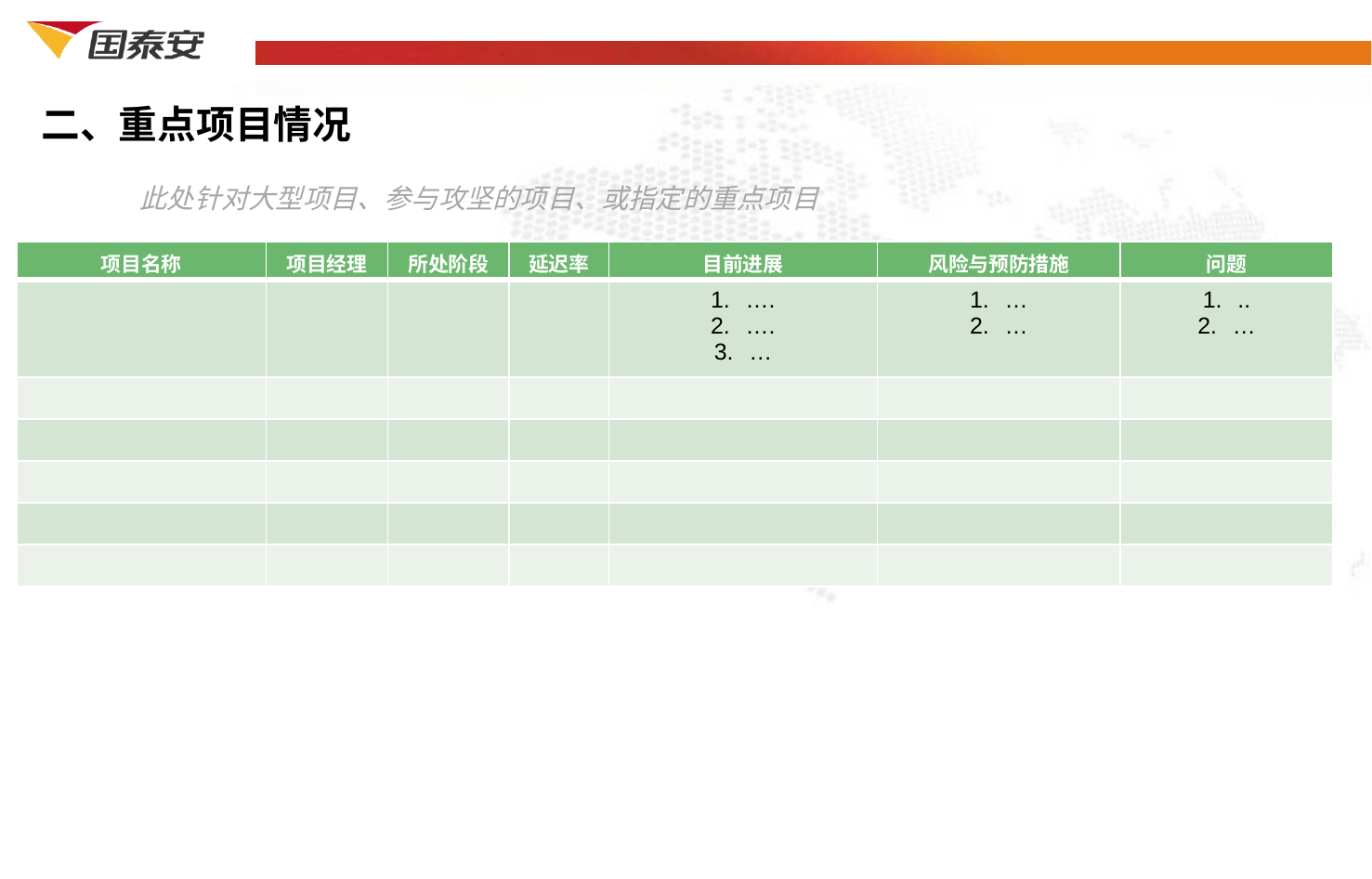

二、重点项目情况
此处针对大型项目、参与攻坚的项目、或指定的重点项目
| 项目名称 | 项目经理 | 所处阶段 | 延迟率 | 目前进展 | 风险与预防措施 | 问题 |
| --- | --- | --- | --- | --- | --- | --- |
|  |  |  |  | …. …. … | … … | .. … |
|  |  |  |  |  |  |  |
|  |  |  |  |  |  |  |
|  |  |  |  |  |  |  |
|  |  |  |  |  |  |  |
|  |  |  |  |  |  |  |